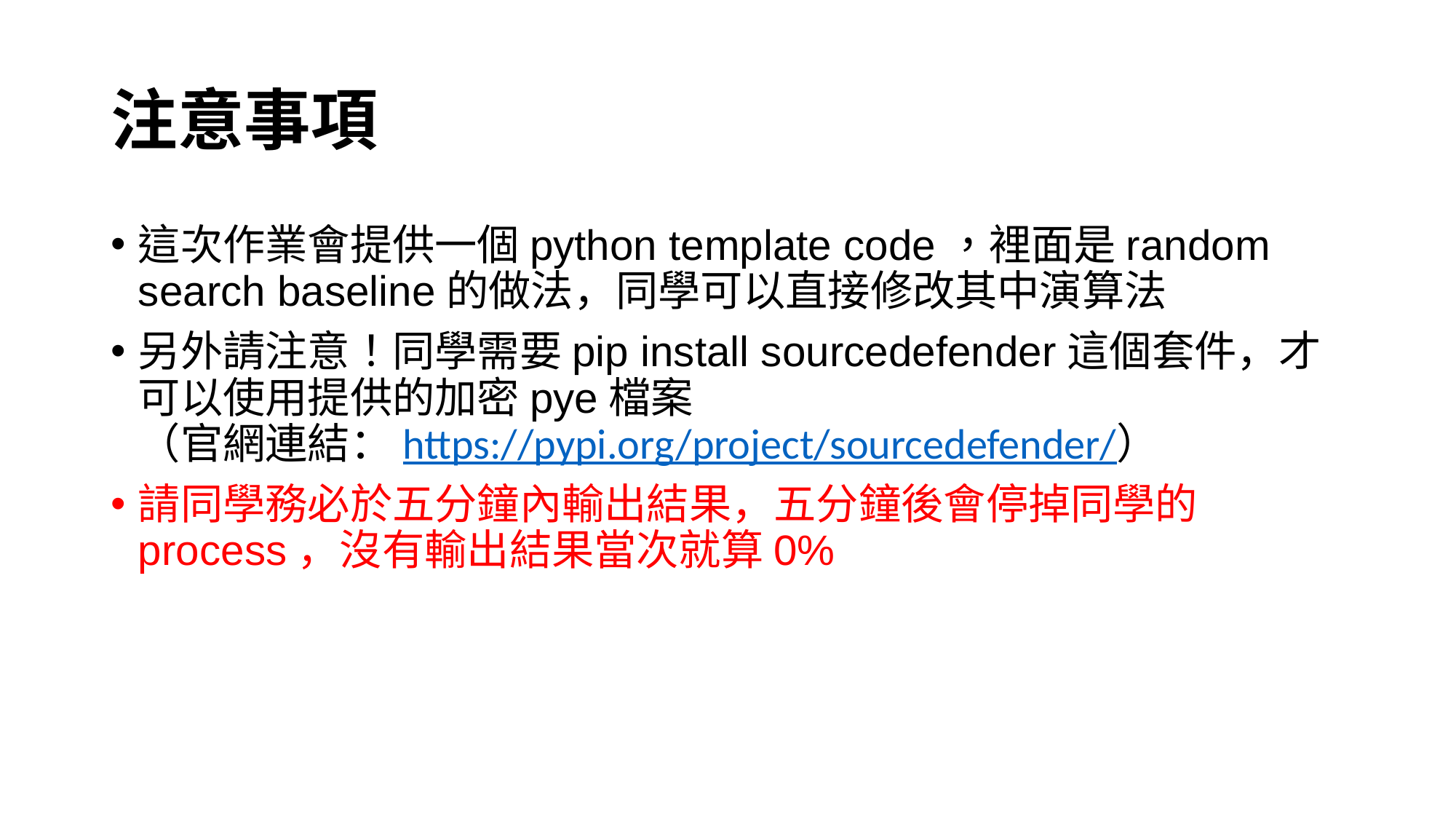

# 注意事項
這次作業會提供一個python template code，裡面是random search baseline的做法，同學可以直接修改其中演算法
另外請注意！同學需要pip install sourcedefender這個套件，才可以使用提供的加密pye檔案
（官網連結：https://pypi.org/project/sourcedefender/）
請同學務必於五分鐘內輸出結果，五分鐘後會停掉同學的process，沒有輸出結果當次就算0%